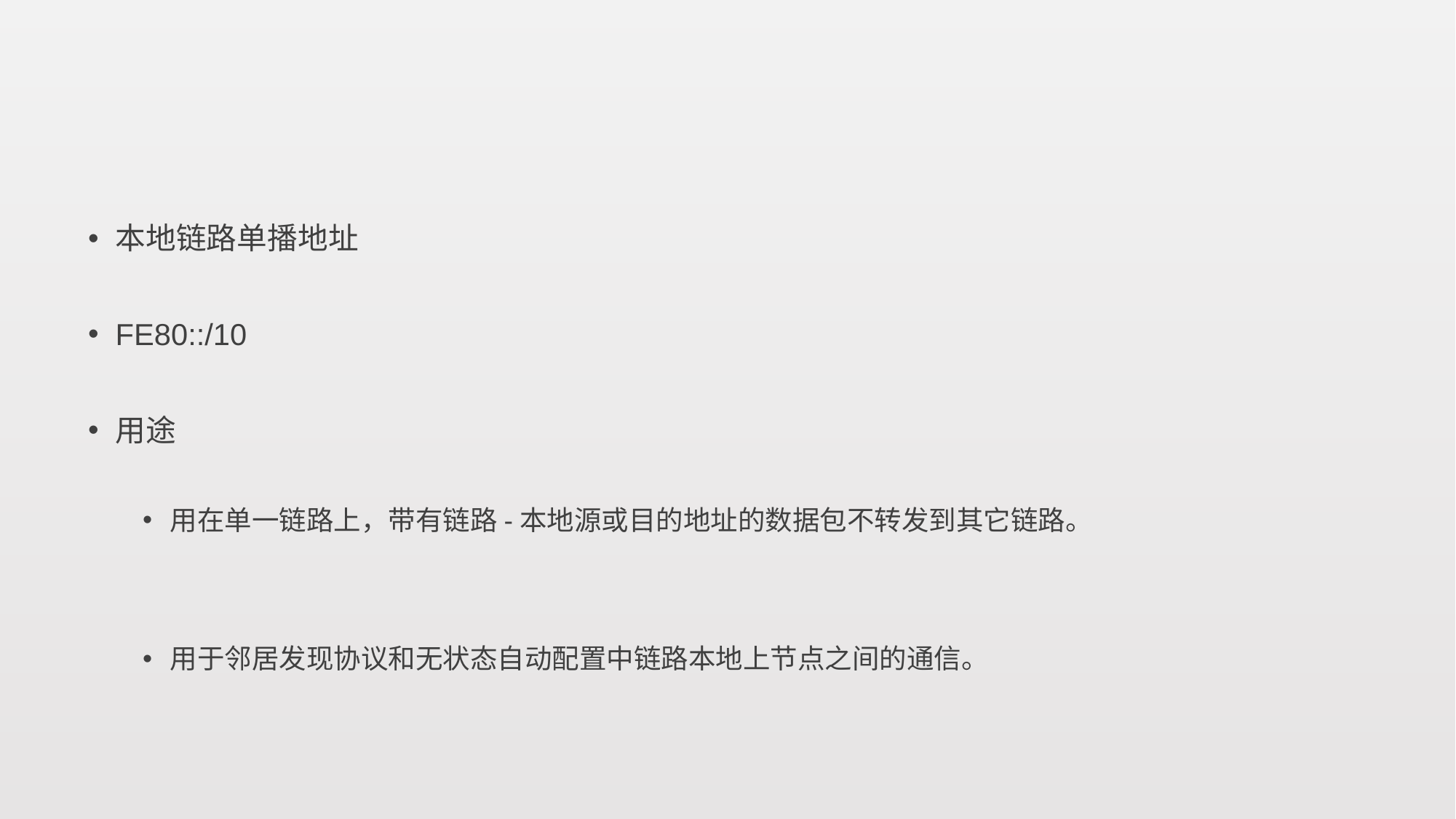

#
本地链路单播地址

FE80::/10

用途

用在单一链路上，带有链路-本地源或目的地址的数据包不转发到其它链路。

用于邻居发现协议和无状态自动配置中链路本地上节点之间的通信。